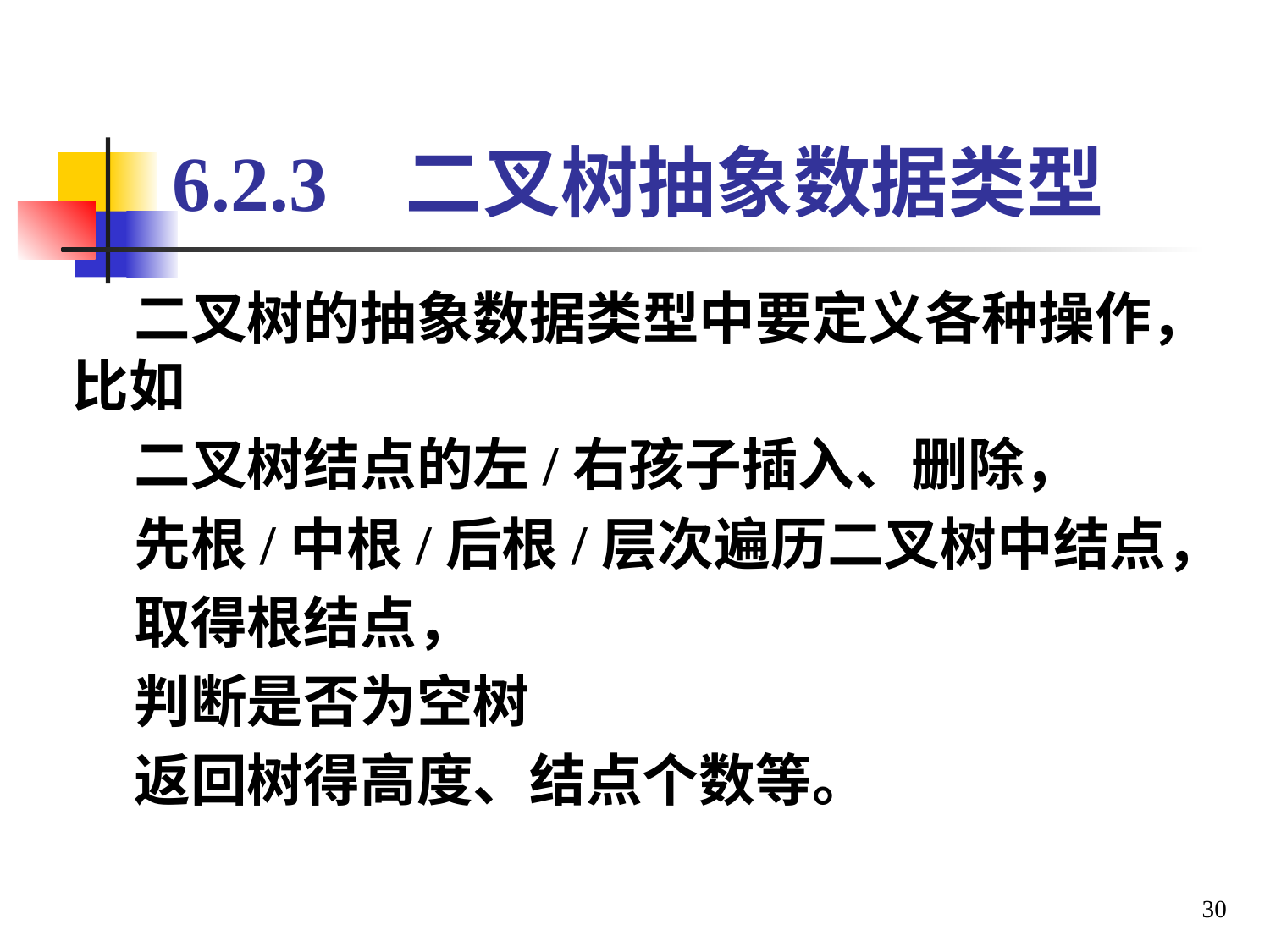

# 6.2.3   二叉树抽象数据类型
二叉树的抽象数据类型中要定义各种操作，比如
二叉树结点的左/右孩子插入、删除，
先根/中根/后根/层次遍历二叉树中结点，
取得根结点，
判断是否为空树
返回树得高度、结点个数等。

30